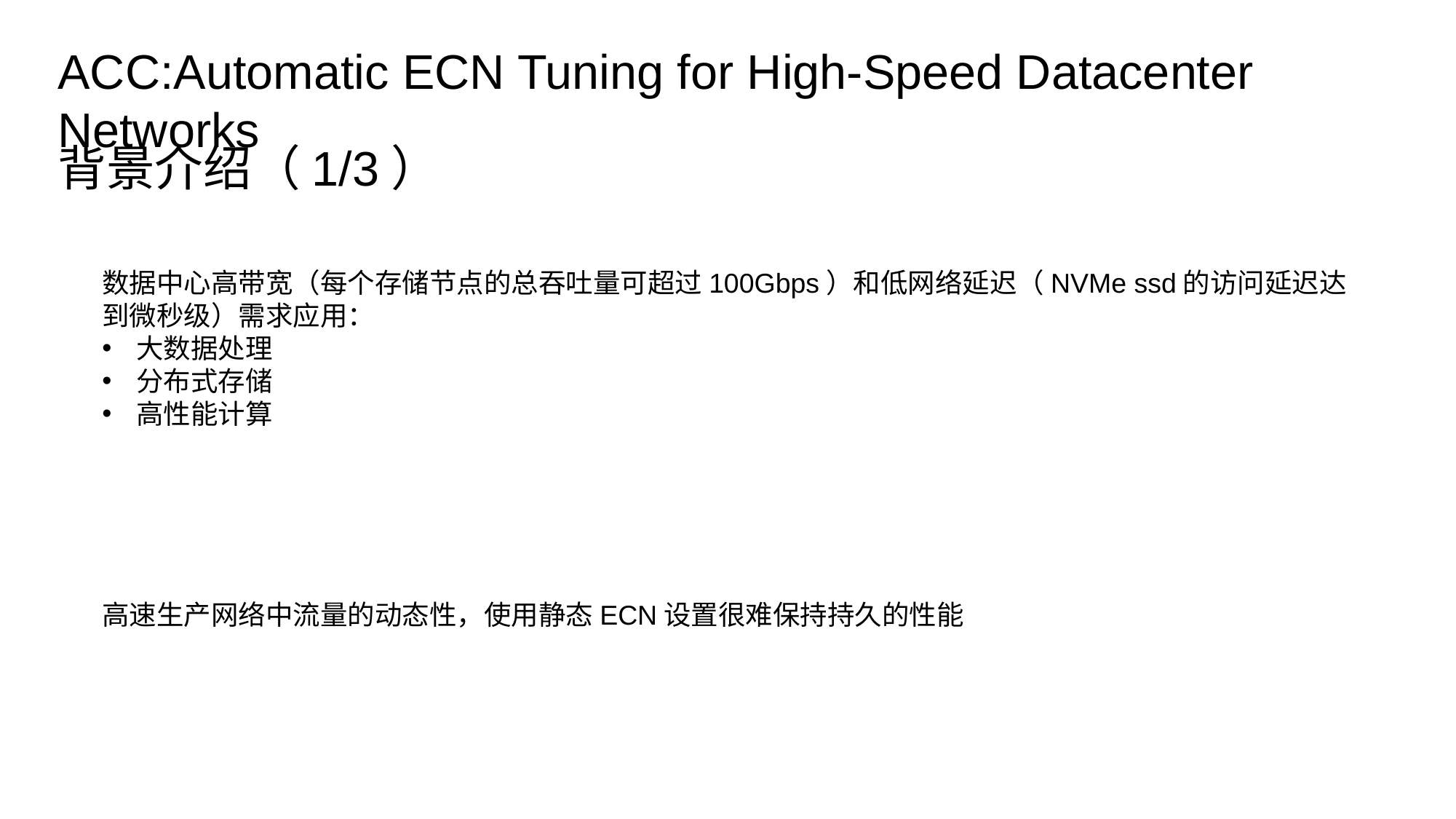

ACC:Automatic ECN Tuning for High-Speed Datacenter Networks
背景介绍（1/3）
数据中心高带宽（每个存储节点的总吞吐量可超过100Gbps）和低网络延迟（NVMe ssd的访问延迟达到微秒级）需求应用：
大数据处理
分布式存储
高性能计算
高速生产网络中流量的动态性，使用静态ECN设置很难保持持久的性能